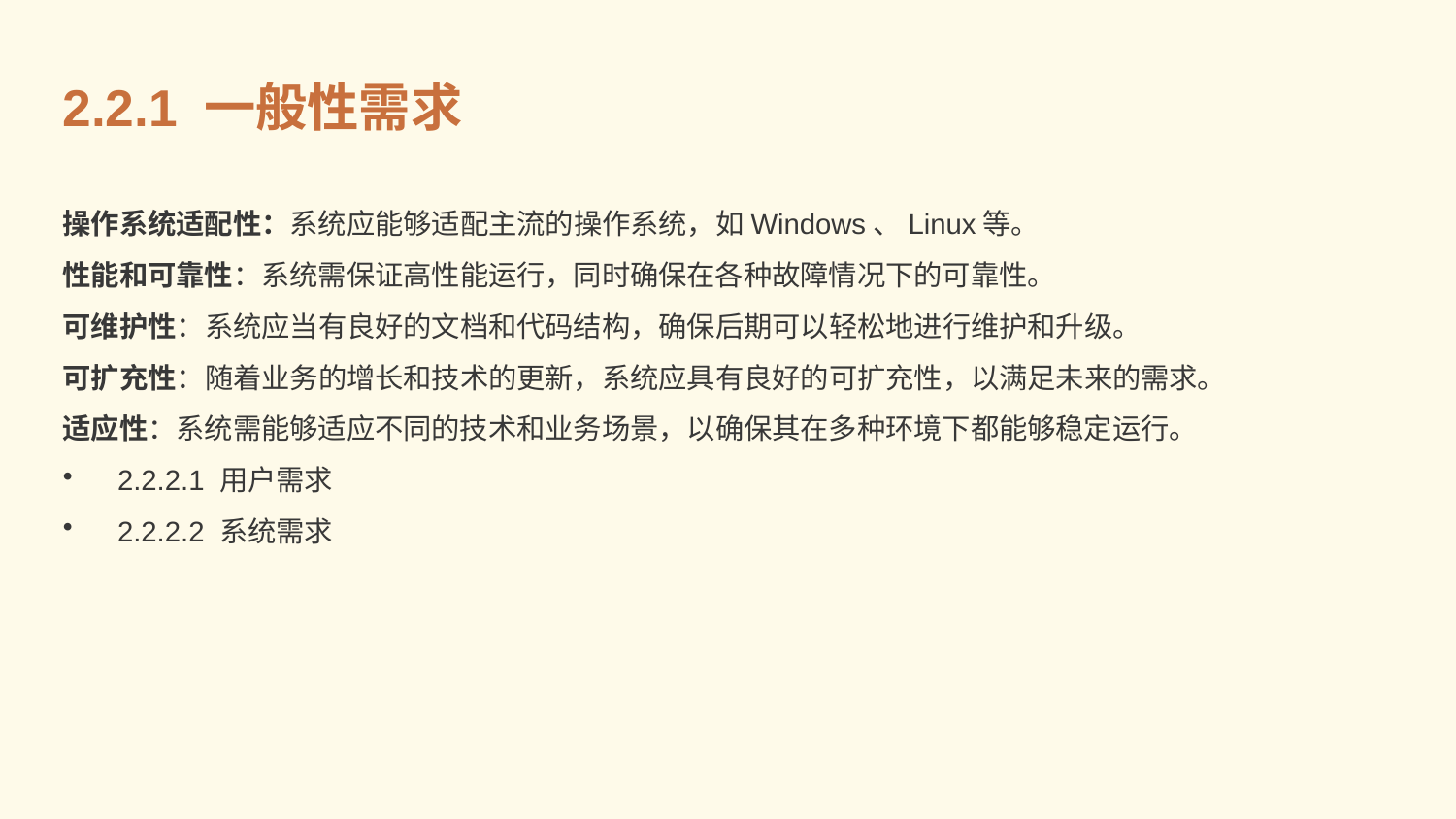

2.2.1 一般性需求
操作系统适配性：系统应能够适配主流的操作系统，如Windows、Linux等。
性能和可靠性：系统需保证高性能运行，同时确保在各种故障情况下的可靠性。
可维护性：系统应当有良好的文档和代码结构，确保后期可以轻松地进行维护和升级。
可扩充性：随着业务的增长和技术的更新，系统应具有良好的可扩充性，以满足未来的需求。
适应性：系统需能够适应不同的技术和业务场景，以确保其在多种环境下都能够稳定运行。
2.2.2.1 用户需求
2.2.2.2 系统需求